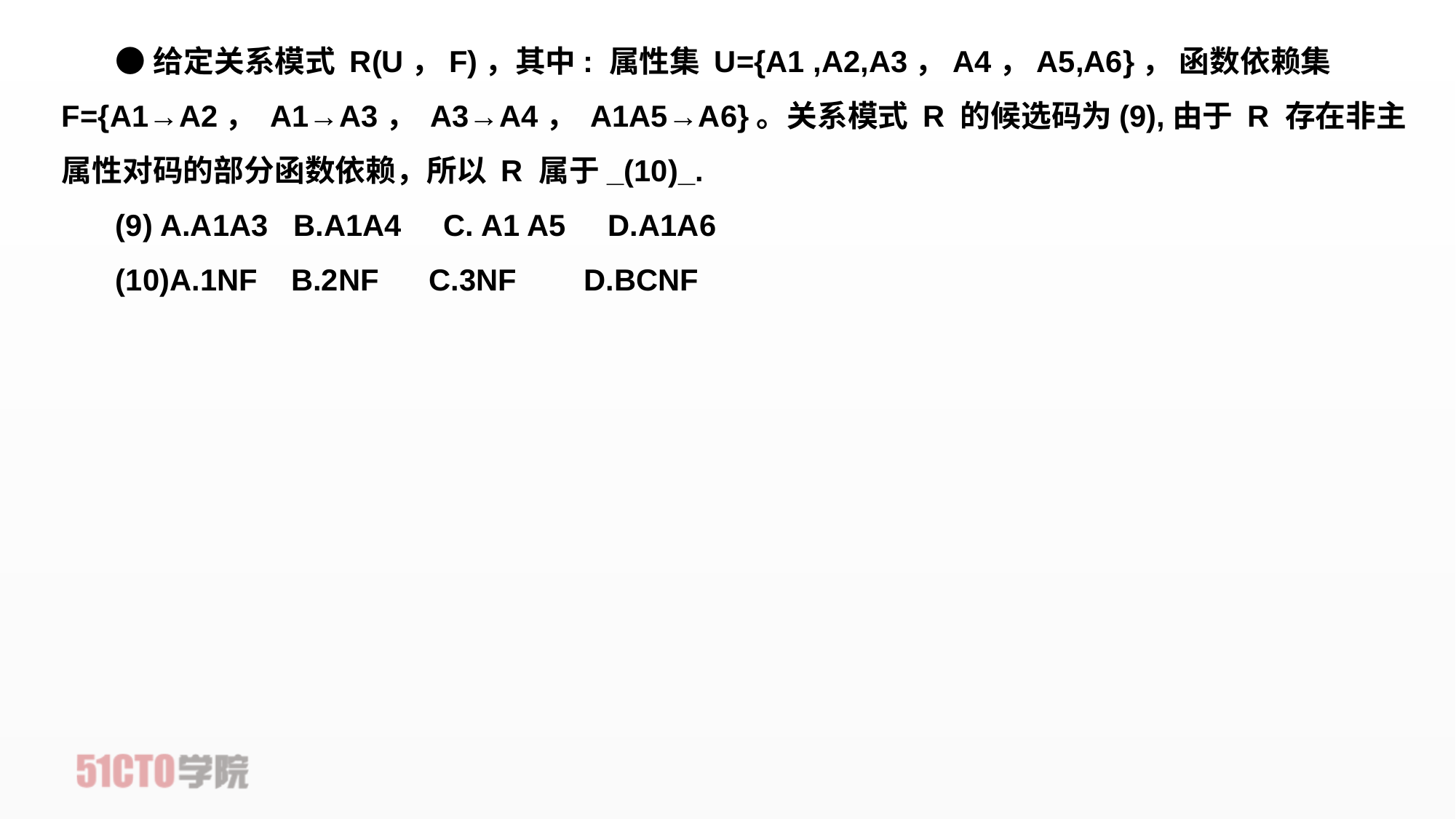

●给定关系模式 R(U，F)，其中: 属性集 U={A1 ,A2,A3，A4，A5,A6}， 函数依赖集F={A1→A2， A1→A3， A3→A4， A1A5→A6}。关系模式 R 的候选码为(9),由于 R 存在非主属性对码的部分函数依赖，所以 R 属于_(10)_.
(9) A.A1A3   B.A1A4     C. A1 A5     D.A1A6
(10)A.1NF    B.2NF      C.3NF        D.BCNF